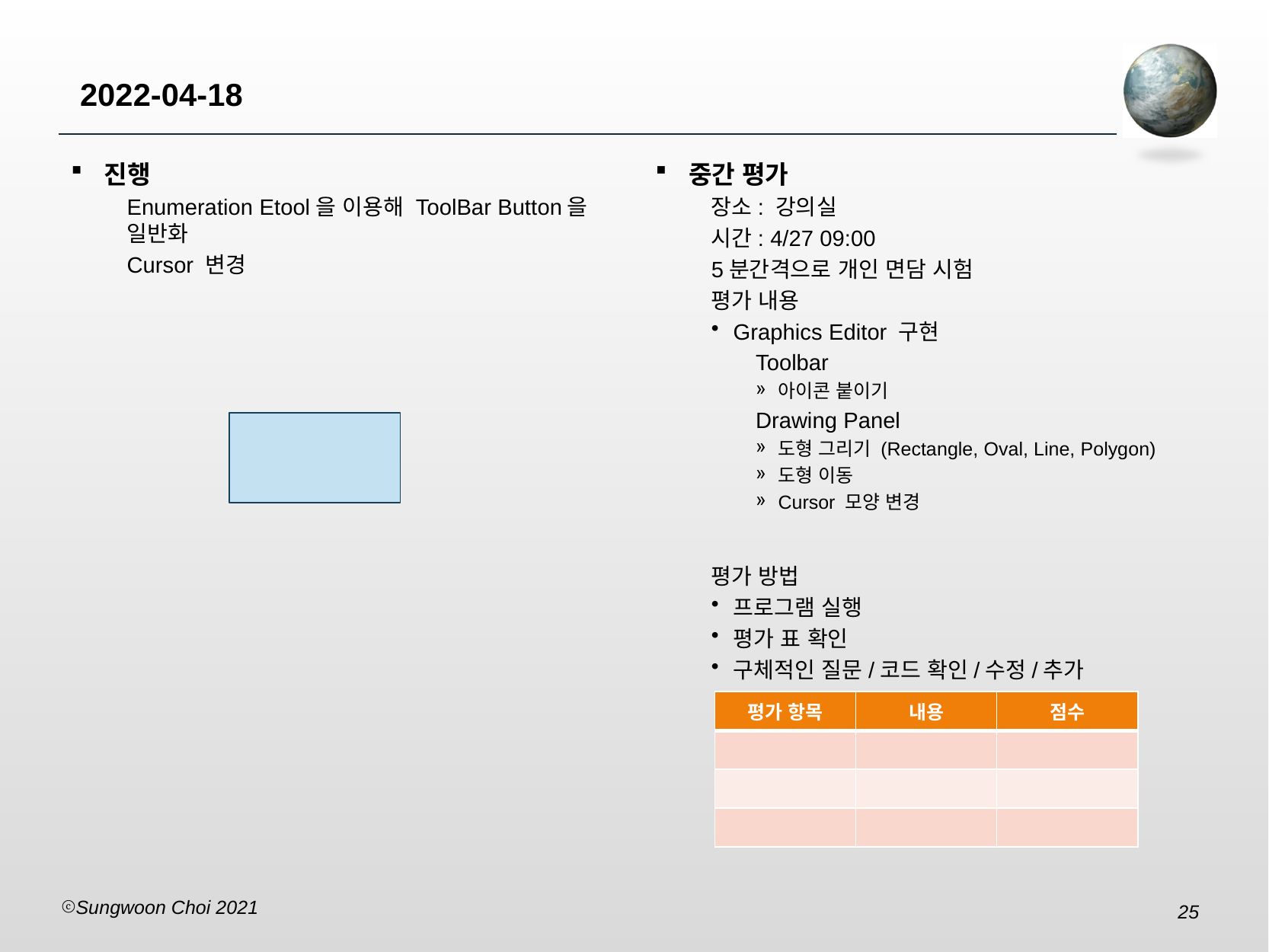

# 2022-04-18
진행
Enumeration Etool을 이용해 ToolBar Button을 일반화
Cursor 변경
중간 평가
장소: 강의실
시간: 4/27 09:00
5분간격으로 개인 면담 시험
평가 내용
Graphics Editor 구현
Toolbar
아이콘 붙이기
Drawing Panel
도형 그리기 (Rectangle, Oval, Line, Polygon)
도형 이동
Cursor 모양 변경

평가 방법
프로그램 실행
평가 표 확인
구체적인 질문/코드 확인/수정/추가

| 평가 항목 | 내용 | 점수 |
| --- | --- | --- |
|  |  |  |
|  |  |  |
|  |  |  |
Sungwoon Choi 2021
25